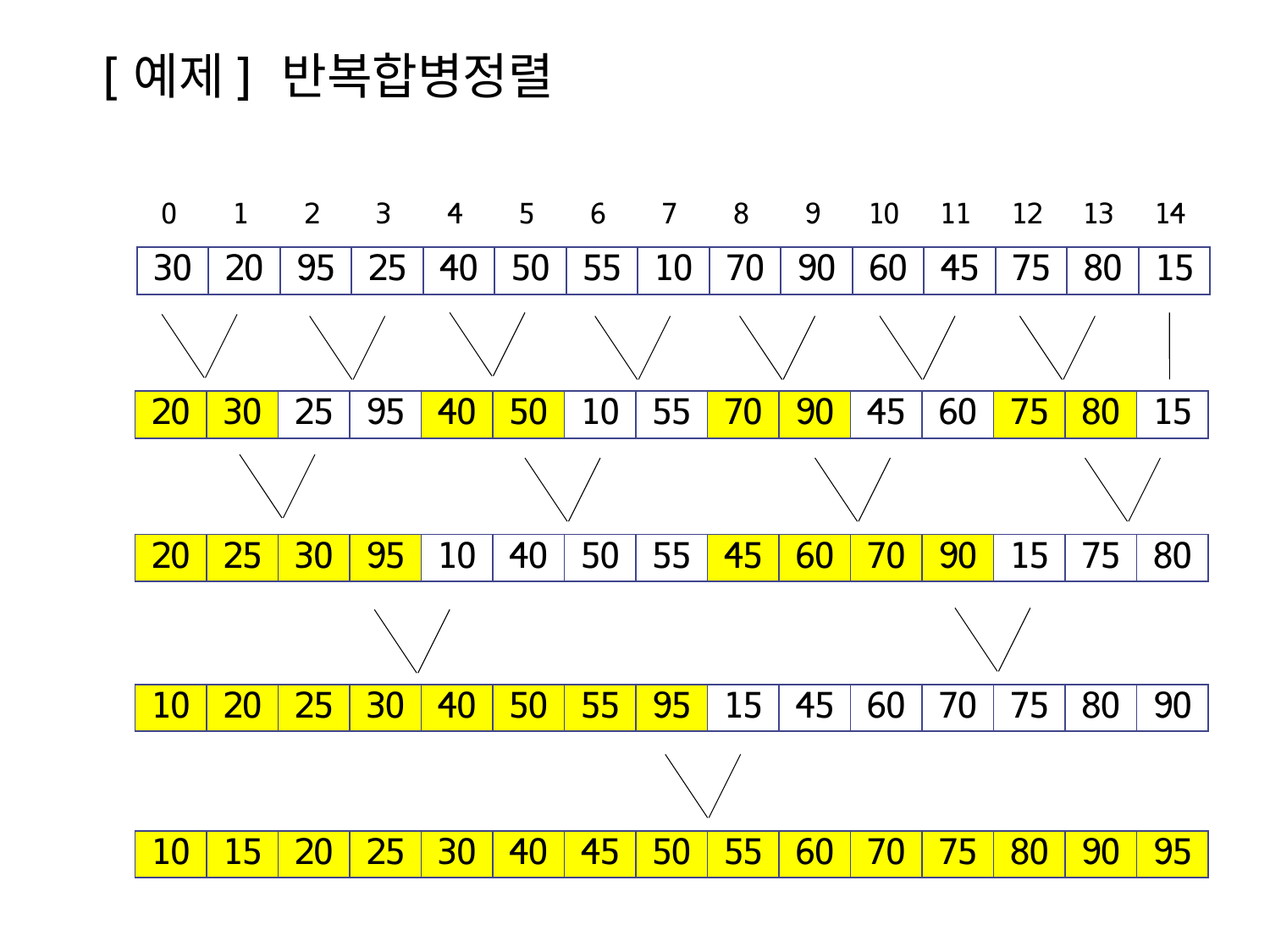

# [예제] 반복합병정렬
| 0 | 1 | 2 | 3 | 4 | 5 | 6 | 7 | 8 | 9 | 10 | 11 | 12 | 13 | 14 |
| --- | --- | --- | --- | --- | --- | --- | --- | --- | --- | --- | --- | --- | --- | --- |
| 30 | 20 | 95 | 25 | 40 | 50 | 55 | 10 | 70 | 90 | 60 | 45 | 75 | 80 | 15 |
| --- | --- | --- | --- | --- | --- | --- | --- | --- | --- | --- | --- | --- | --- | --- |

| 20 | 30 | 25 | 95 | 40 | 50 | 10 | 55 | 70 | 90 | 45 | 60 | 75 | 80 | 15 |
| --- | --- | --- | --- | --- | --- | --- | --- | --- | --- | --- | --- | --- | --- | --- |

| 20 | 25 | 30 | 95 | 10 | 40 | 50 | 55 | 45 | 60 | 70 | 90 | 15 | 75 | 80 |
| --- | --- | --- | --- | --- | --- | --- | --- | --- | --- | --- | --- | --- | --- | --- |

| 10 | 20 | 25 | 30 | 40 | 50 | 55 | 95 | 15 | 45 | 60 | 70 | 75 | 80 | 90 |
| --- | --- | --- | --- | --- | --- | --- | --- | --- | --- | --- | --- | --- | --- | --- |

| 10 | 15 | 20 | 25 | 30 | 40 | 45 | 50 | 55 | 60 | 70 | 75 | 80 | 90 | 95 |
| --- | --- | --- | --- | --- | --- | --- | --- | --- | --- | --- | --- | --- | --- | --- |